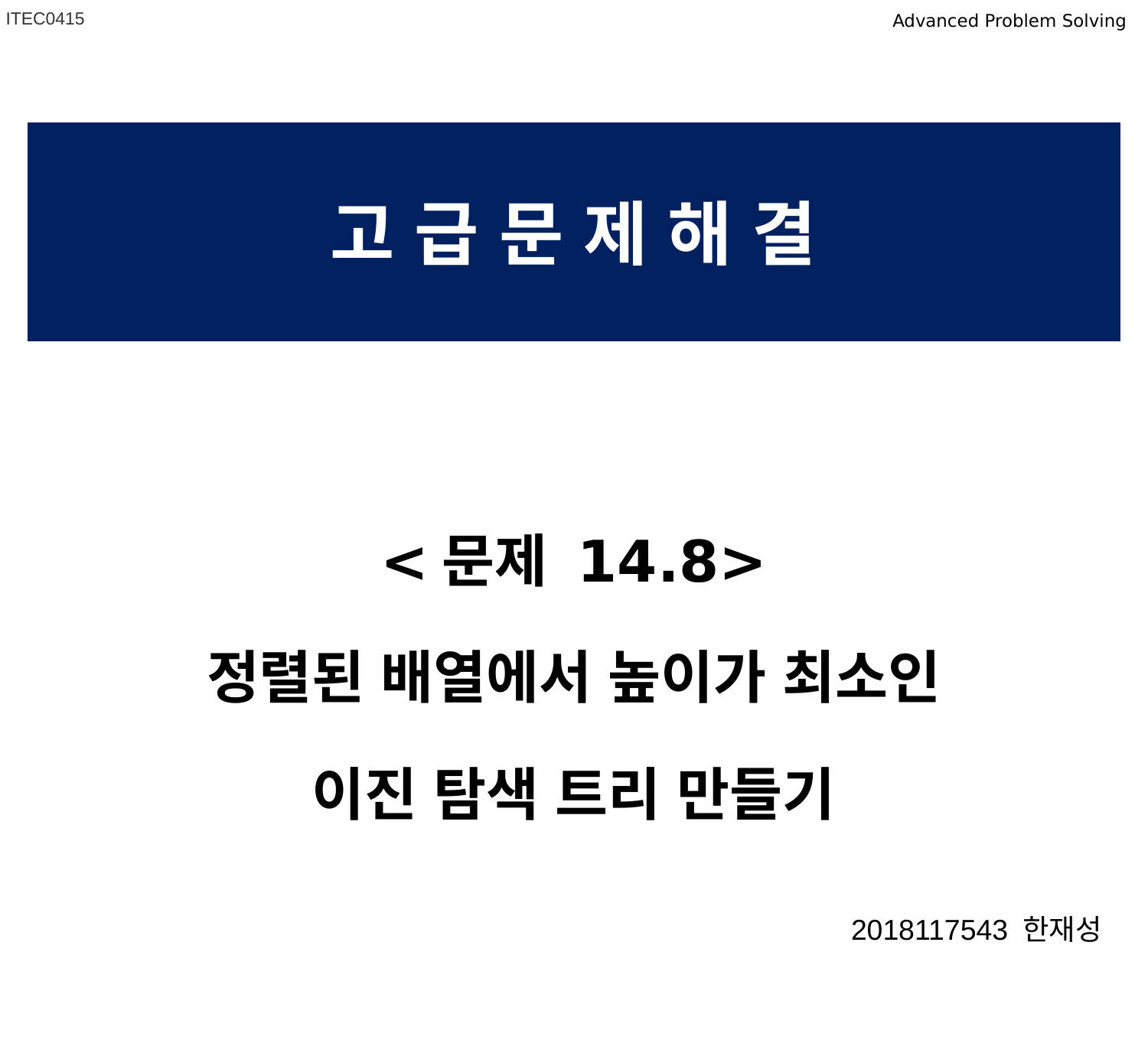

ITEC0415
Advanced Problem Solving
# 고 급 문 제 해 결
<문제 14.8>
정렬된 배열에서 높이가 최소인
이진 탐색 트리 만들기
2018117543 한재성